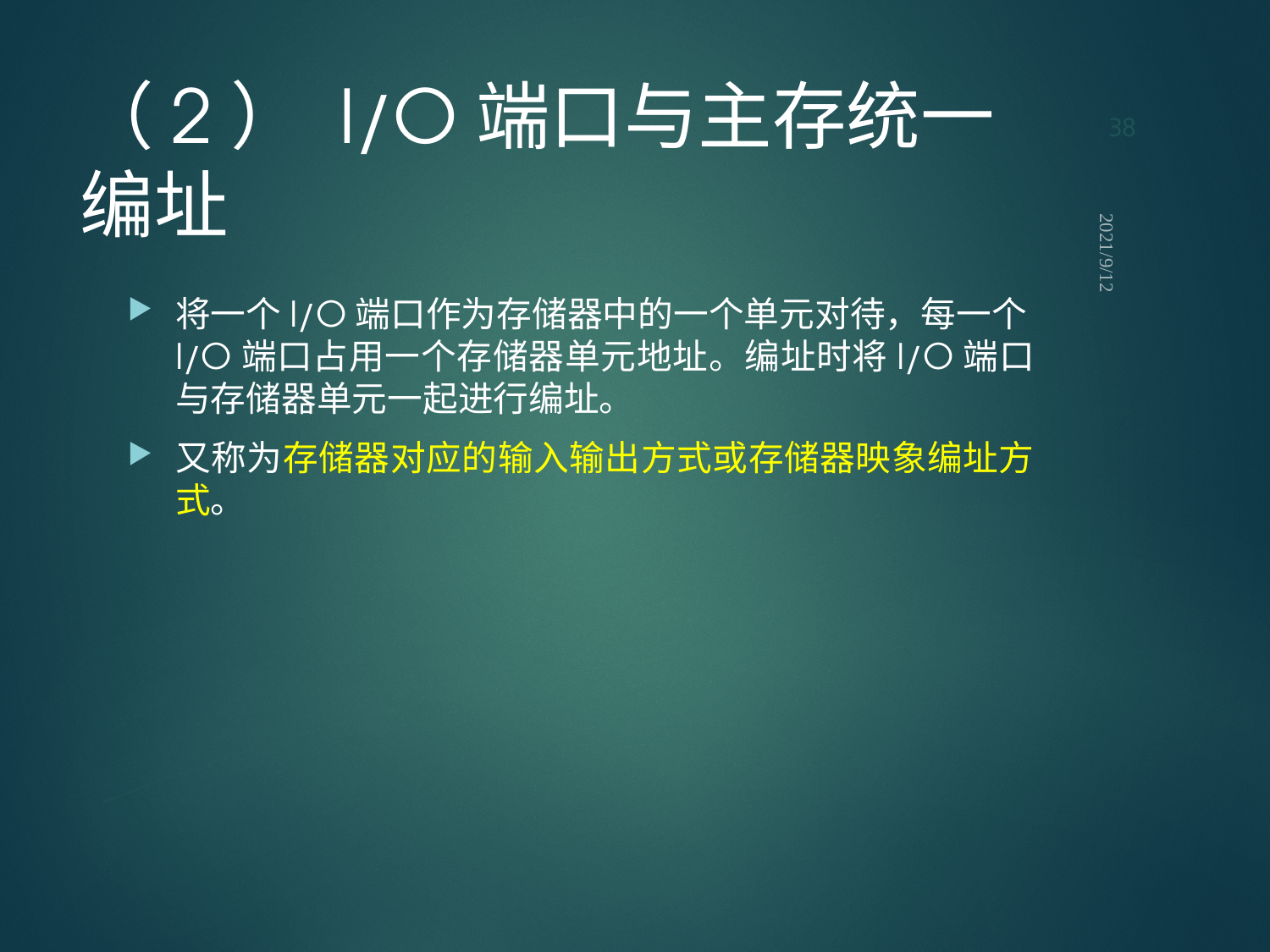

38
# （2） I/O端口与主存统一编址
2021/9/12
将一个I/O端口作为存储器中的一个单元对待，每一个I/O端口占用一个存储器单元地址。编址时将I/O端口与存储器单元一起进行编址。
又称为存储器对应的输入输出方式或存储器映象编址方式。